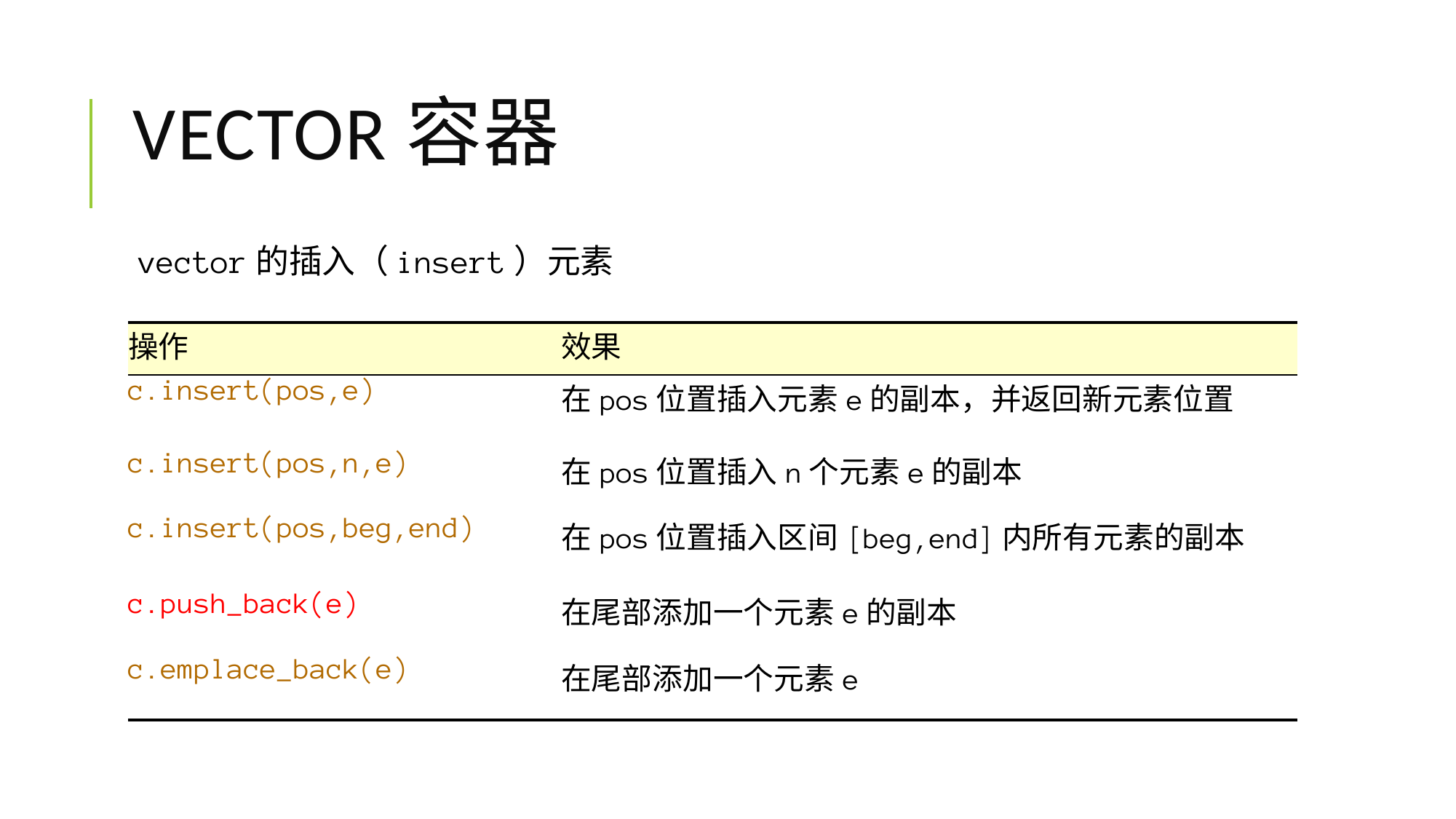

# vector容器
vector的插入（insert）元素
| 操作 | 效果 |
| --- | --- |
| c.insert(pos,e) | 在pos位置插入元素e的副本，并返回新元素位置 |
| c.insert(pos,n,e) | 在pos位置插入n个元素e的副本 |
| c.insert(pos,beg,end) | 在pos位置插入区间[beg,end]内所有元素的副本 |
| c.push\_back(e) | 在尾部添加一个元素e的副本 |
| c.emplace\_back(e) | 在尾部添加一个元素e |